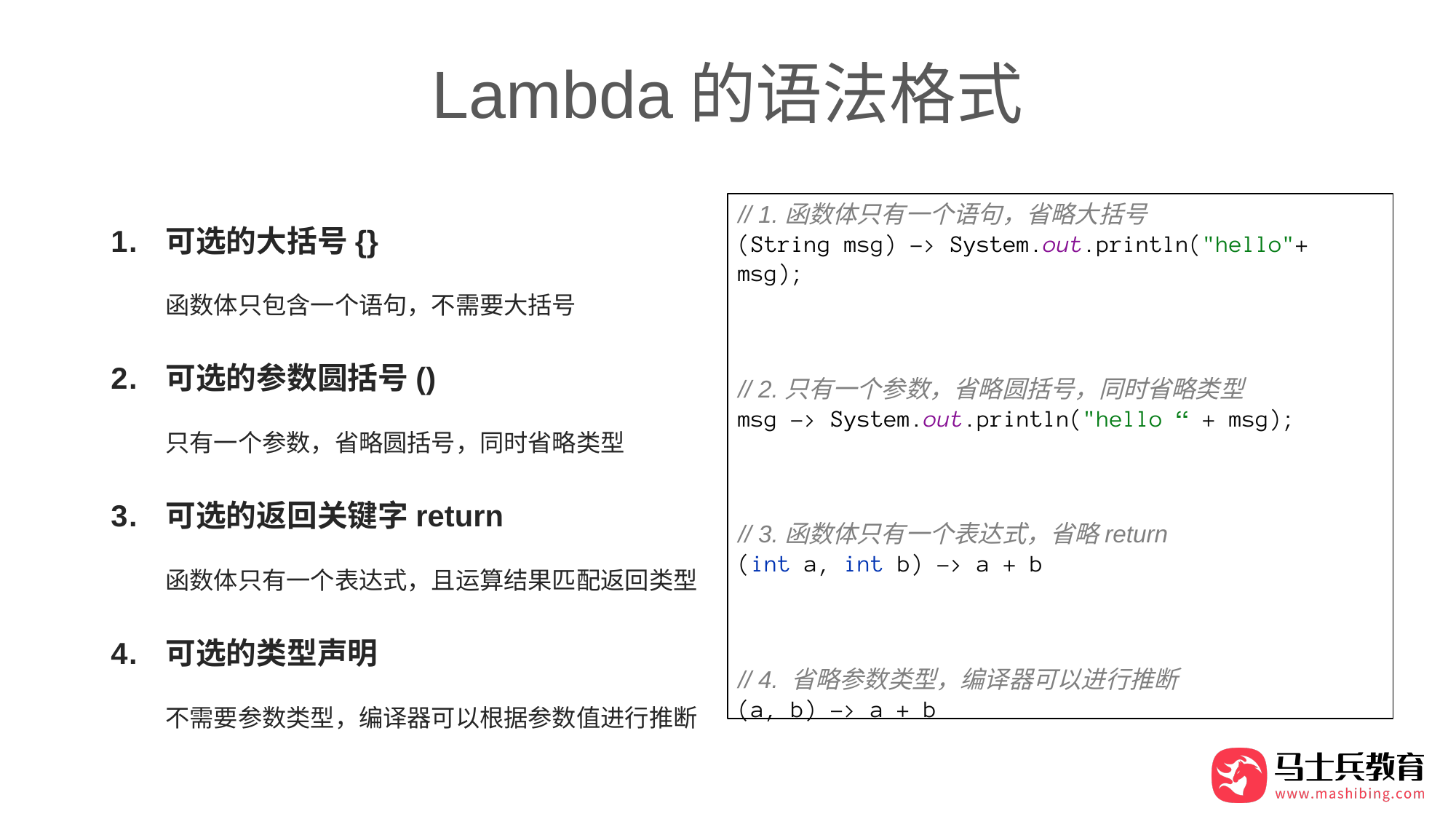

# Lambda的语法格式
可选的大括号{}
函数体只包含一个语句，不需要大括号
可选的参数圆括号()
只有一个参数，省略圆括号，同时省略类型
可选的返回关键字return
函数体只有一个表达式，且运算结果匹配返回类型
可选的类型声明
不需要参数类型，编译器可以根据参数值进行推断
// 1.函数体只有一个语句，省略大括号
(String msg) -> System.out.println("hello"+ msg);

// 2.只有一个参数，省略圆括号，同时省略类型
msg -> System.out.println("hello “ + msg);

// 3.函数体只有一个表达式，省略return
(int a, int b) -> a + b

// 4. 省略参数类型，编译器可以进行推断
(a, b) -> a + b